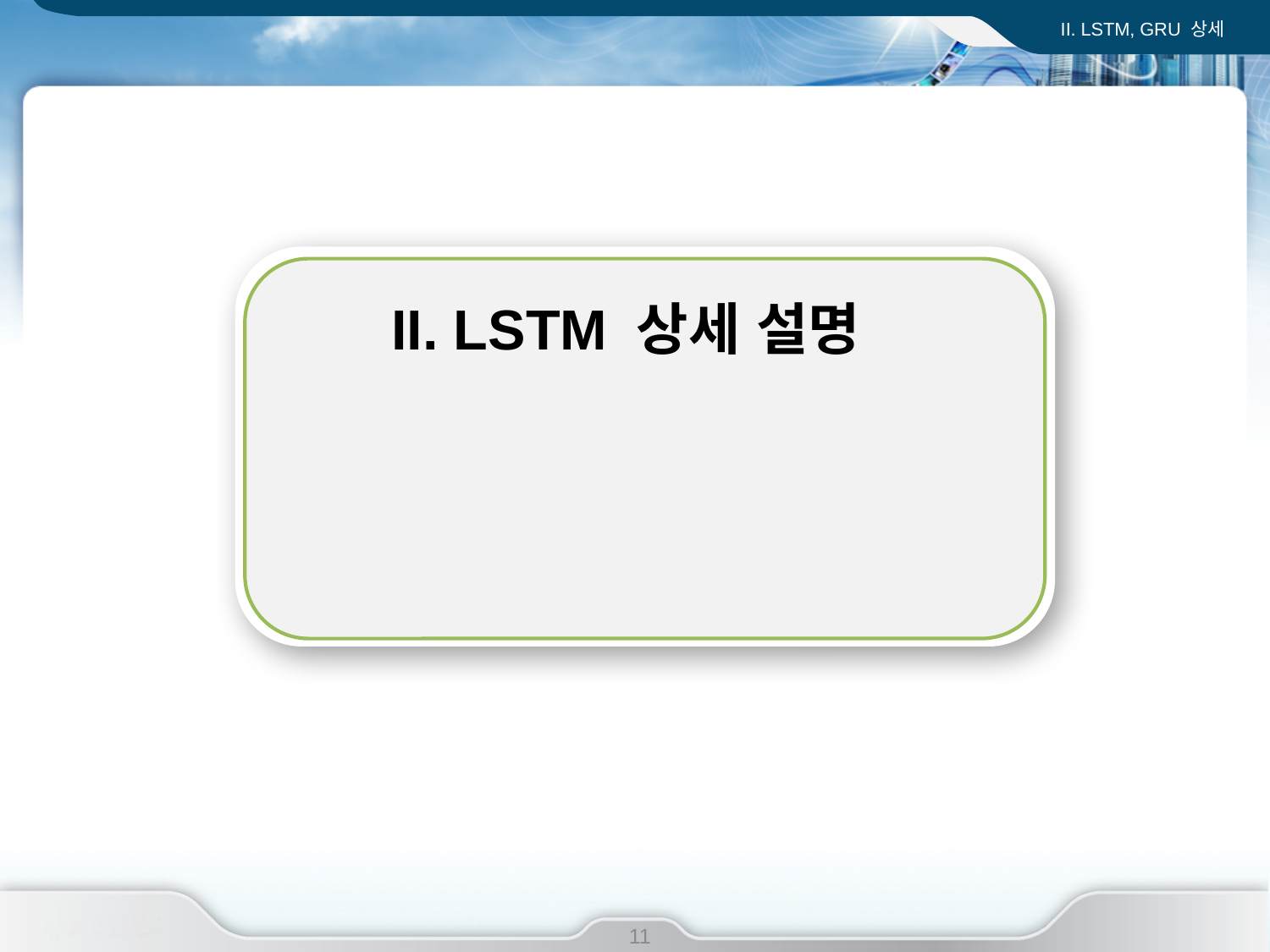

II. LSTM, GRU 상세

II. LSTM 상세 설명
I. 사업 개요
11